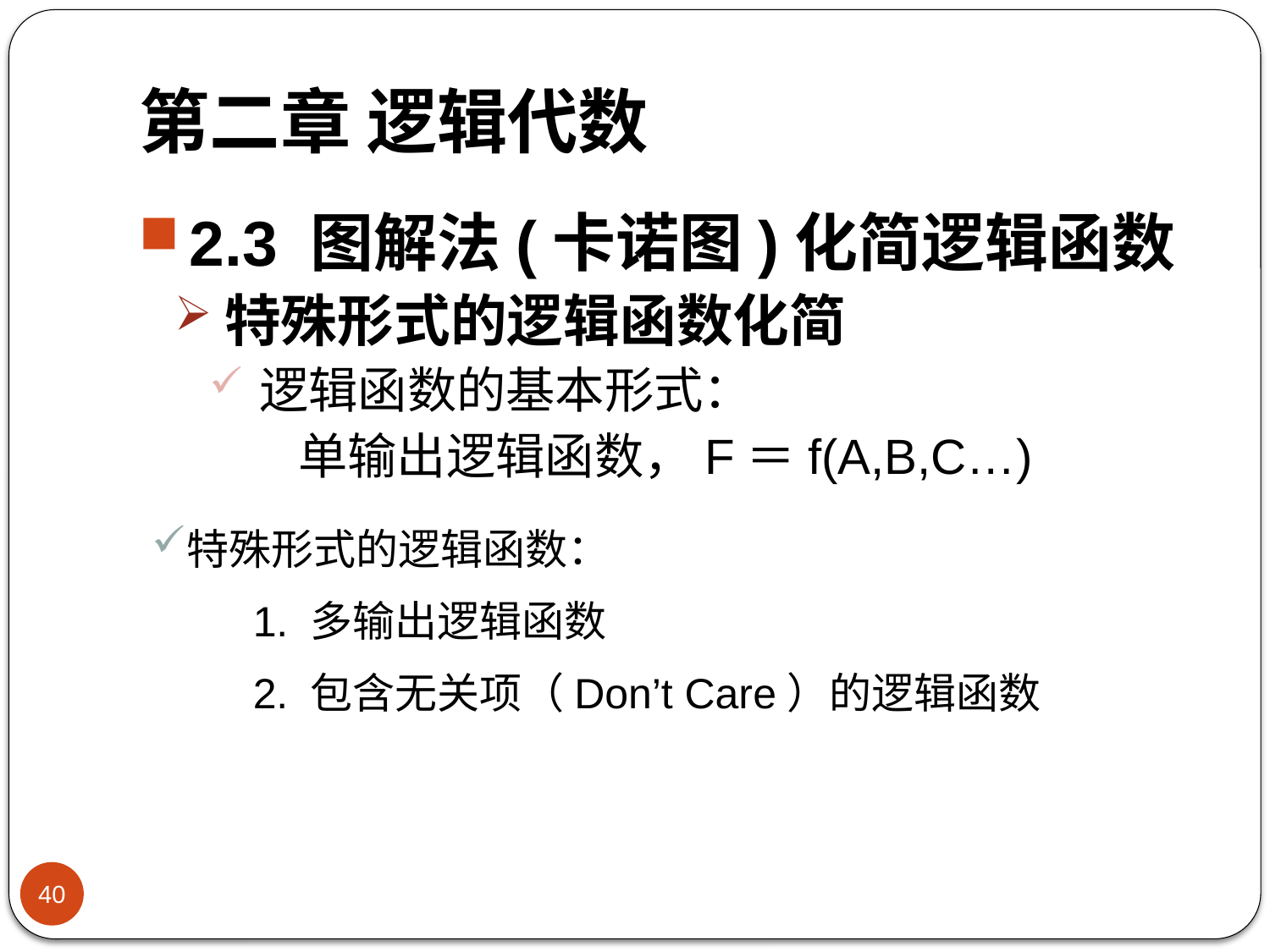

# 第二章 逻辑代数
2.3 图解法(卡诺图)化简逻辑函数
特殊形式的逻辑函数化简
逻辑函数的基本形式：
       单输出逻辑函数，F＝f(A,B,C…)

特殊形式的逻辑函数：
      1. 多输出逻辑函数
      2. 包含无关项（Don’t Care）的逻辑函数
40